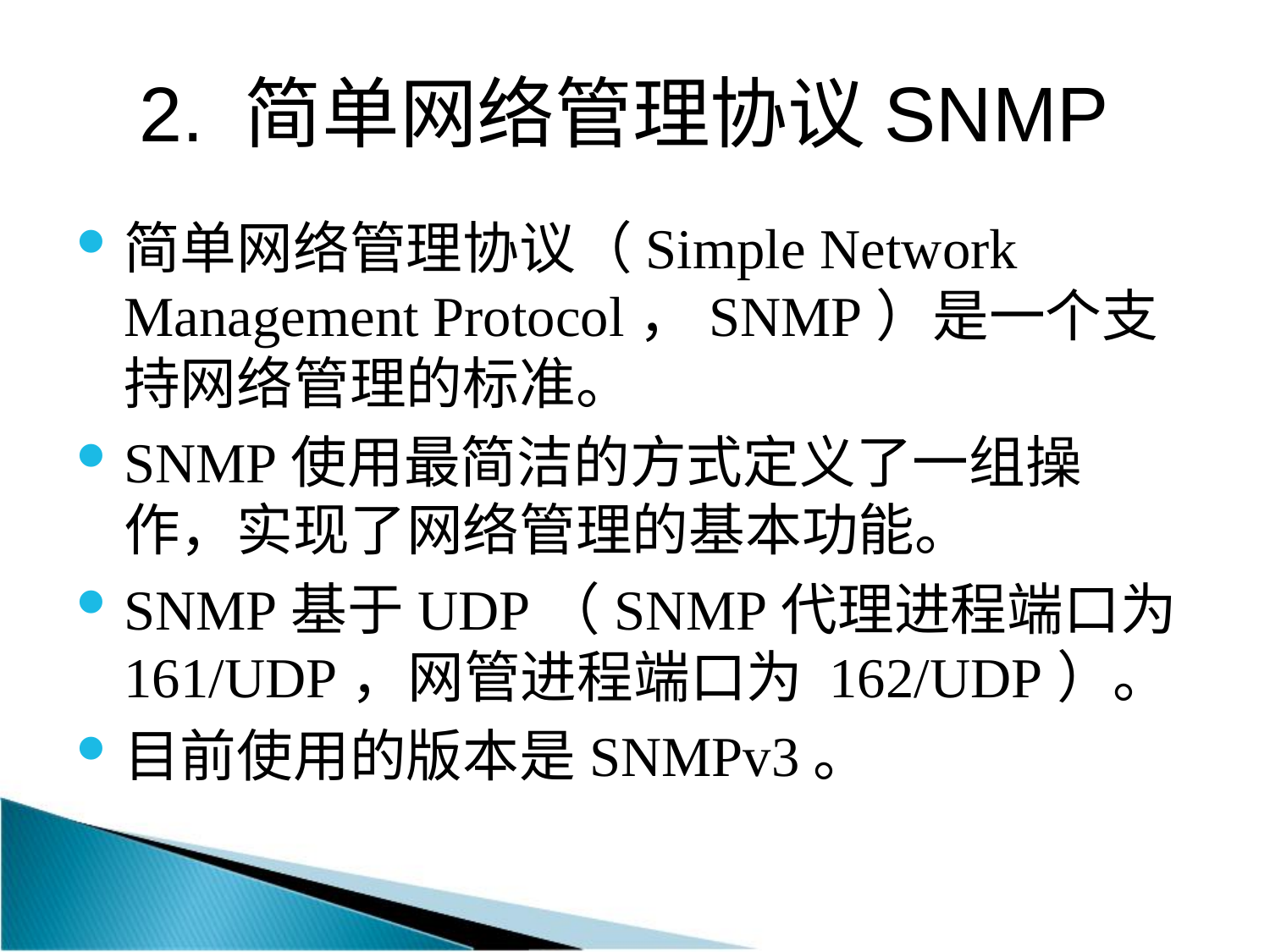

# 2. 简单网络管理协议SNMP
简单网络管理协议（Simple Network Management Protocol，SNMP）是一个支持网络管理的标准。
SNMP使用最简洁的方式定义了一组操作，实现了网络管理的基本功能。
SNMP基于UDP（SNMP代理进程端口为161/UDP，网管进程端口为 162/UDP）。
目前使用的版本是SNMPv3。